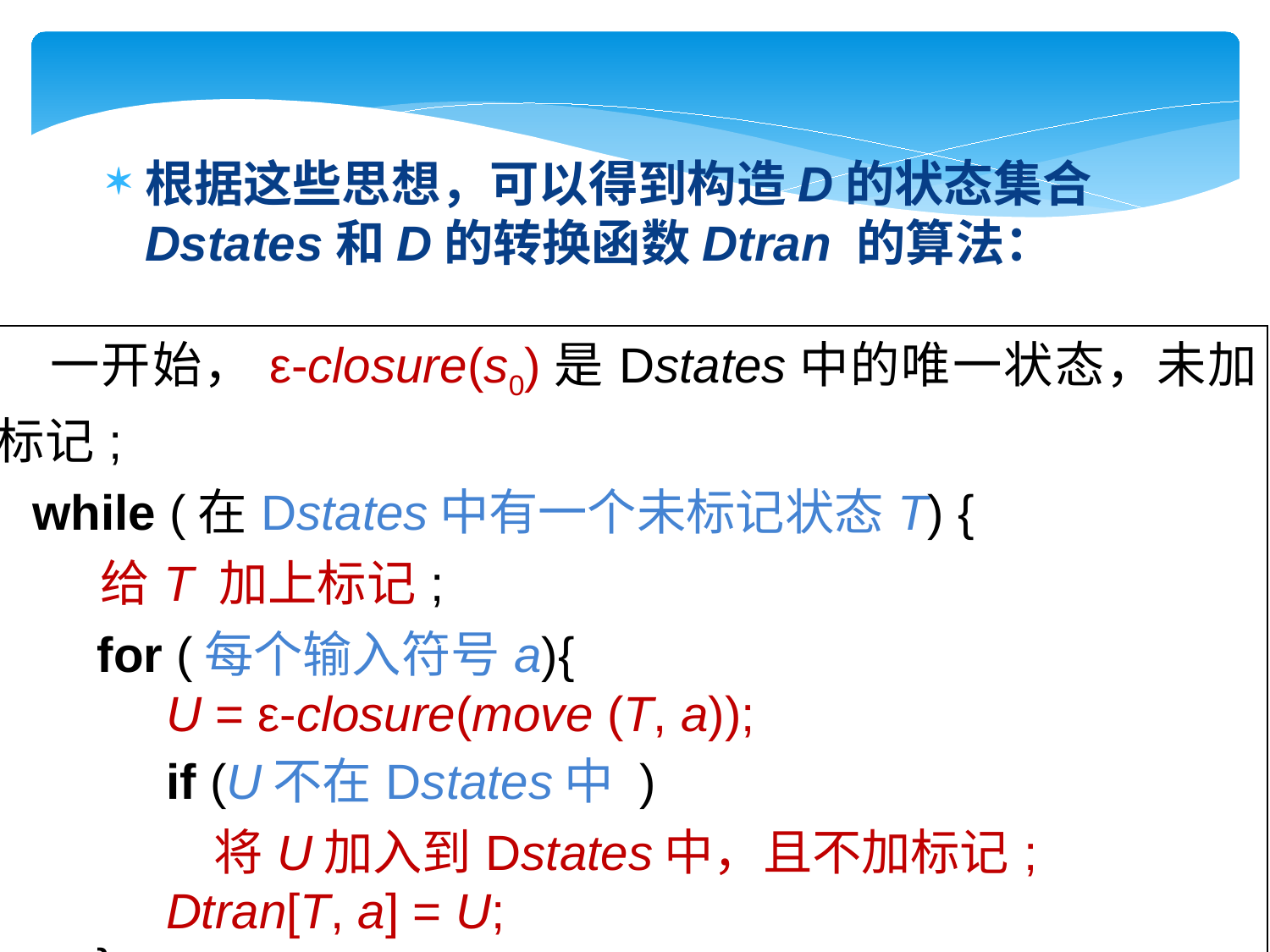

根据这些思想，可以得到构造D的状态集合Dstates和D的转换函数Dtran 的算法：
| 一开始，ε-closure(s0)是Dstates中的唯一状态，未加标记; while (在Dstates中有一个未标记状态T) { 给T 加上标记; for (每个输入符号a){ U = ε-closure(move (T, a)); if (U不在Dstates中 ) 将U加入到Dstates中，且不加标记; Dtran[T, a] = U; } } |
| --- |
37
信息与软件工程学院
邓伏虎